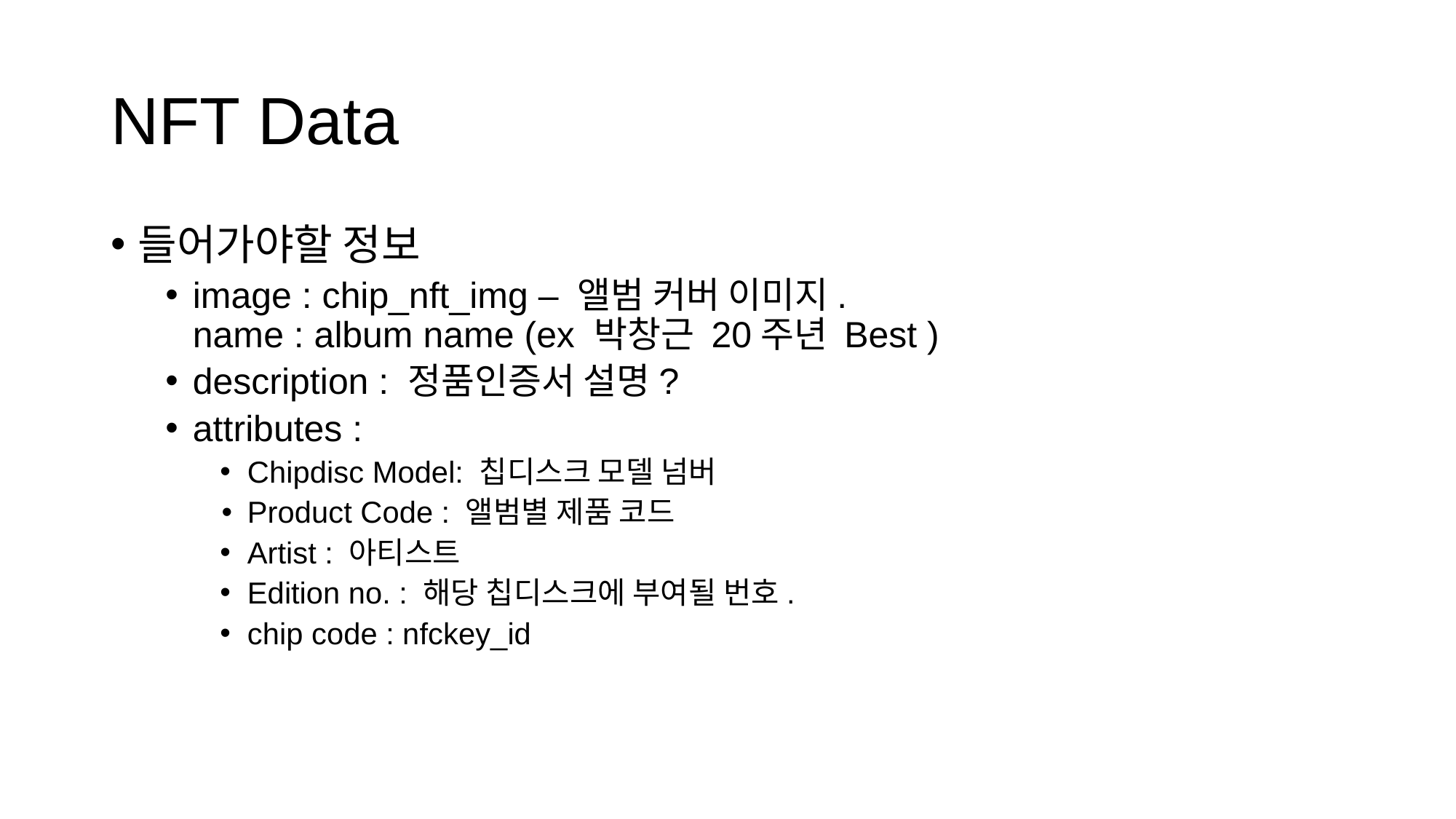

# NFT Data
들어가야할 정보
image : chip_nft_img – 앨범 커버 이미지.
name : album name (ex 박창근 20주년 Best )
description : 정품인증서 설명?
attributes :
Chipdisc Model: 칩디스크 모델 넘버
Product Code : 앨범별 제품 코드
Artist : 아티스트
Edition no. : 해당 칩디스크에 부여될 번호.
chip code : nfckey_id